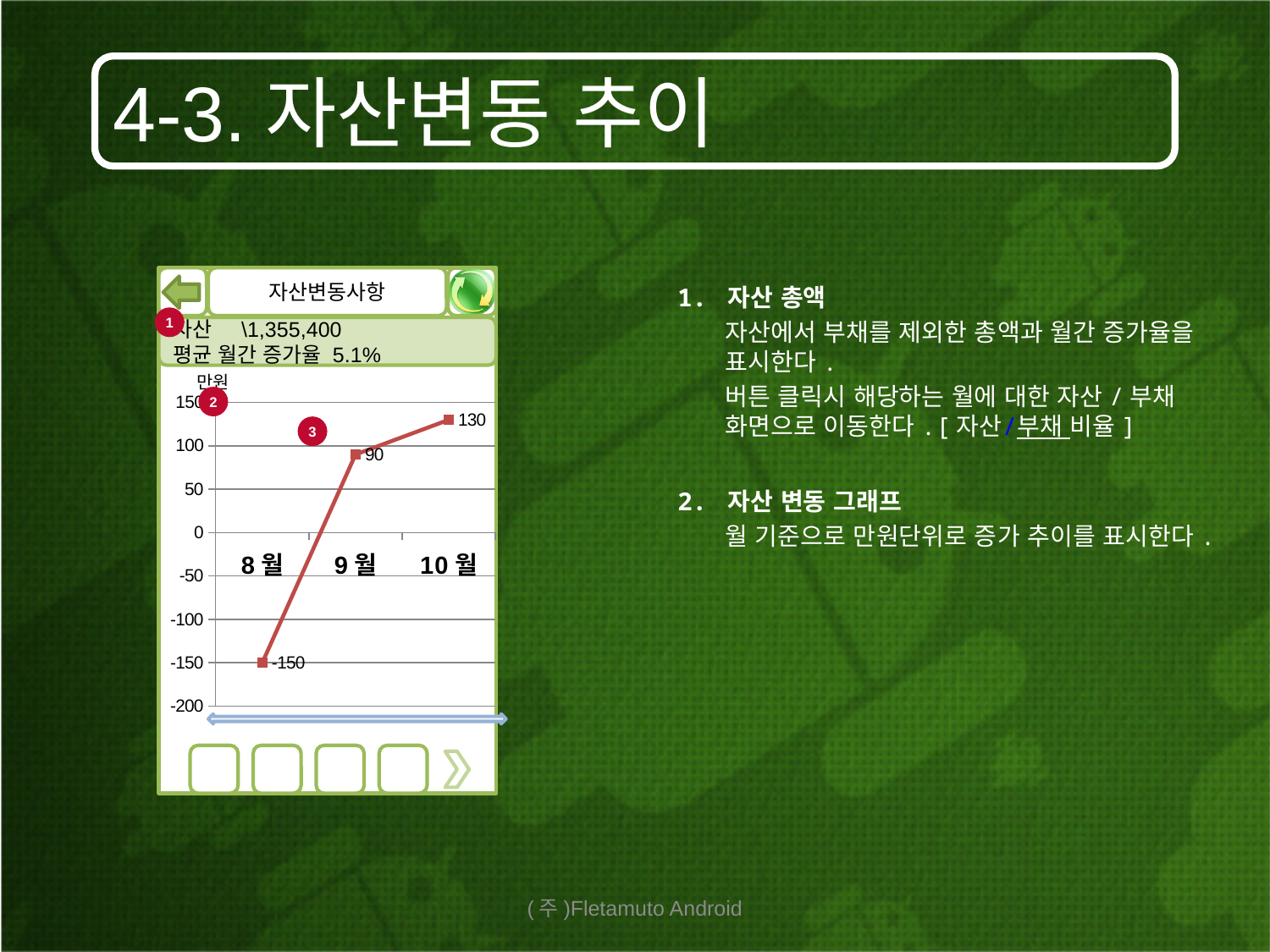

4-3.자산변동 추이

자산변동사항

1. 자산 총액
	자산에서 부채를 제외한 총액과 월간 증가율을  표시한다.
	버튼 클릭시 해당하는 월에 대한 자산/부채 화면으로 이동한다.[자산/부채 비율]

2. 자산 변동 그래프
	월 기준으로 만원단위로 증가 추이를 표시한다.

1
자산    \1,355,400
평균 월간 증가율 5.1%
만원

### Chart

| Category | 계열 1 |
|---|---|
| 8월 | -150.0 |
| 9월 | 90.0 |
| 10월 | 130.0 |
2
3

(주)Fletamuto Android